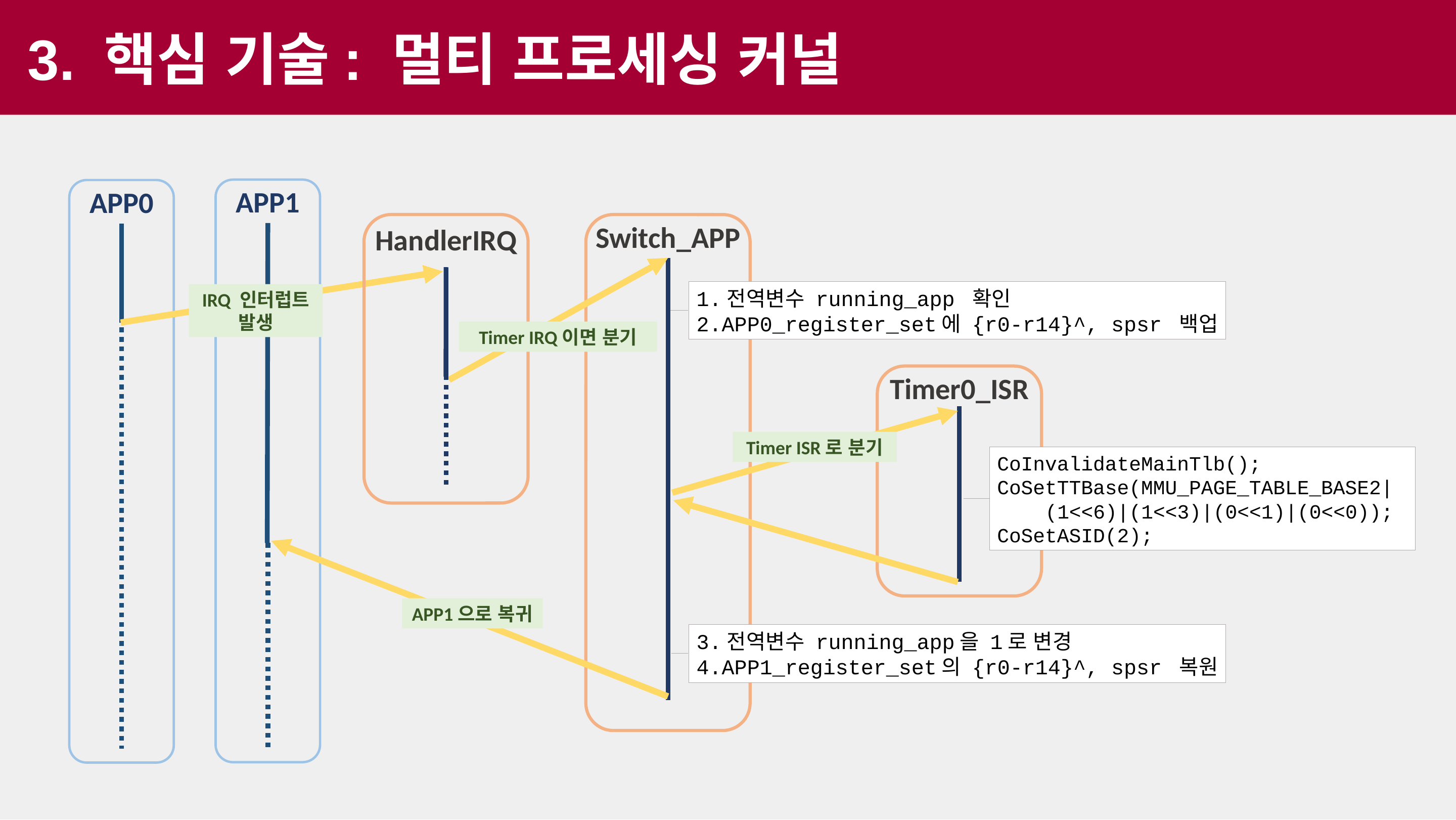

3. 핵심 기술: 멀티 프로세싱 커널
APP1

APP0

HandlerIRQ

Switch_APP
1.전역변수 running_app 확인
2.APP0_register_set에 {r0-r14}^, spsr 백업
IRQ 인터럽트 발생
Timer IRQ이면 분기

Timer0_ISR
Timer ISR로 분기
CoInvalidateMainTlb();
CoSetTTBase(MMU_PAGE_TABLE_BASE2|
    (1<<6)|(1<<3)|(0<<1)|(0<<0));
CoSetASID(2);
APP1으로 복귀
3.전역변수 running_app을 1로 변경
4.APP1_register_set의 {r0-r14}^, spsr 복원